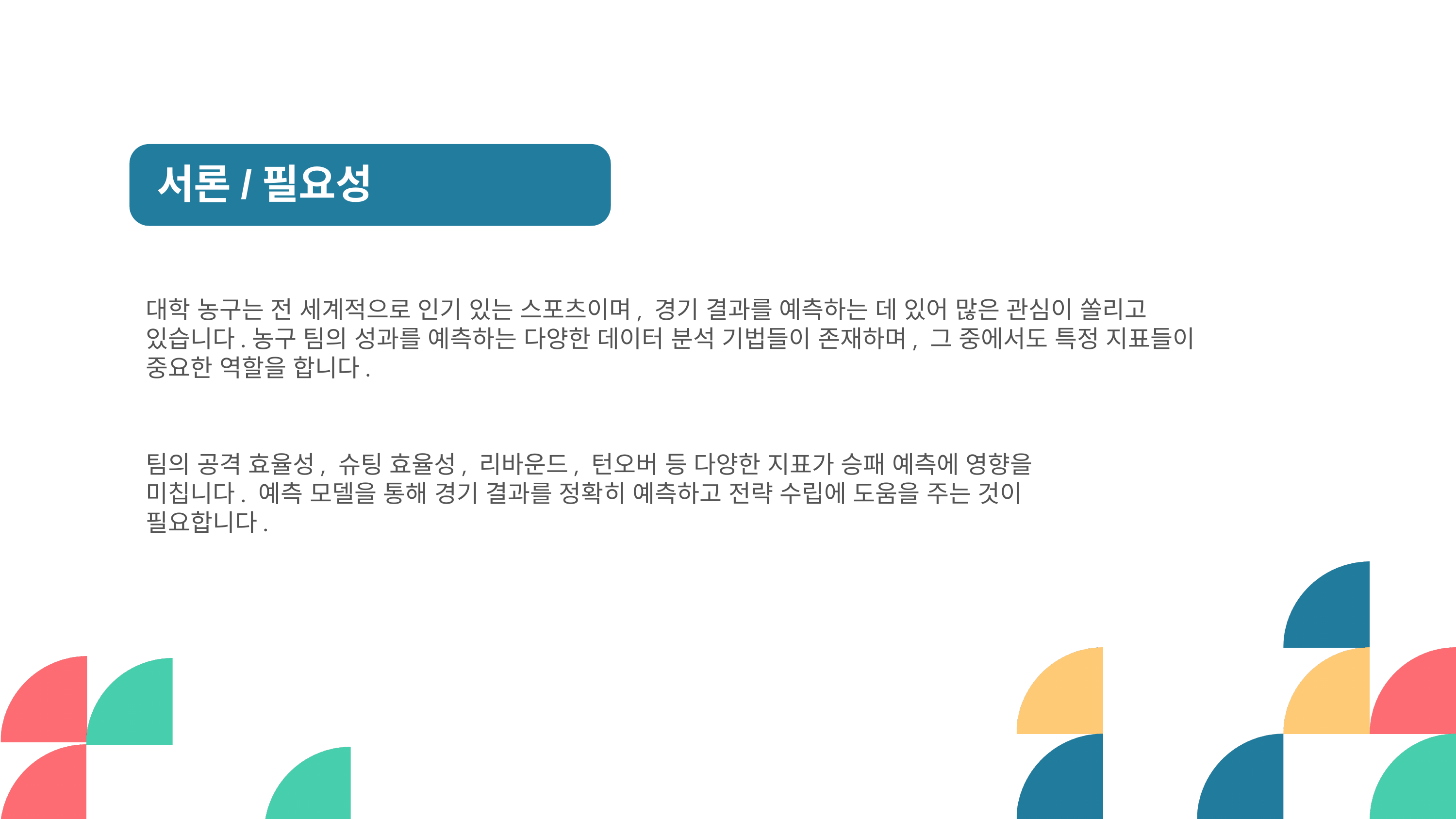

서론/필요성
대학 농구는 전 세계적으로 인기 있는 스포츠이며, 경기 결과를 예측하는 데 있어 많은 관심이 쏠리고 있습니다.농구 팀의 성과를 예측하는 다양한 데이터 분석 기법들이 존재하며, 그 중에서도 특정 지표들이 중요한 역할을 합니다.
팀의 공격 효율성, 슈팅 효율성, 리바운드, 턴오버 등 다양한 지표가 승패 예측에 영향을 미칩니다. 예측 모델을 통해 경기 결과를 정확히 예측하고 전략 수립에 도움을 주는 것이 필요합니다.